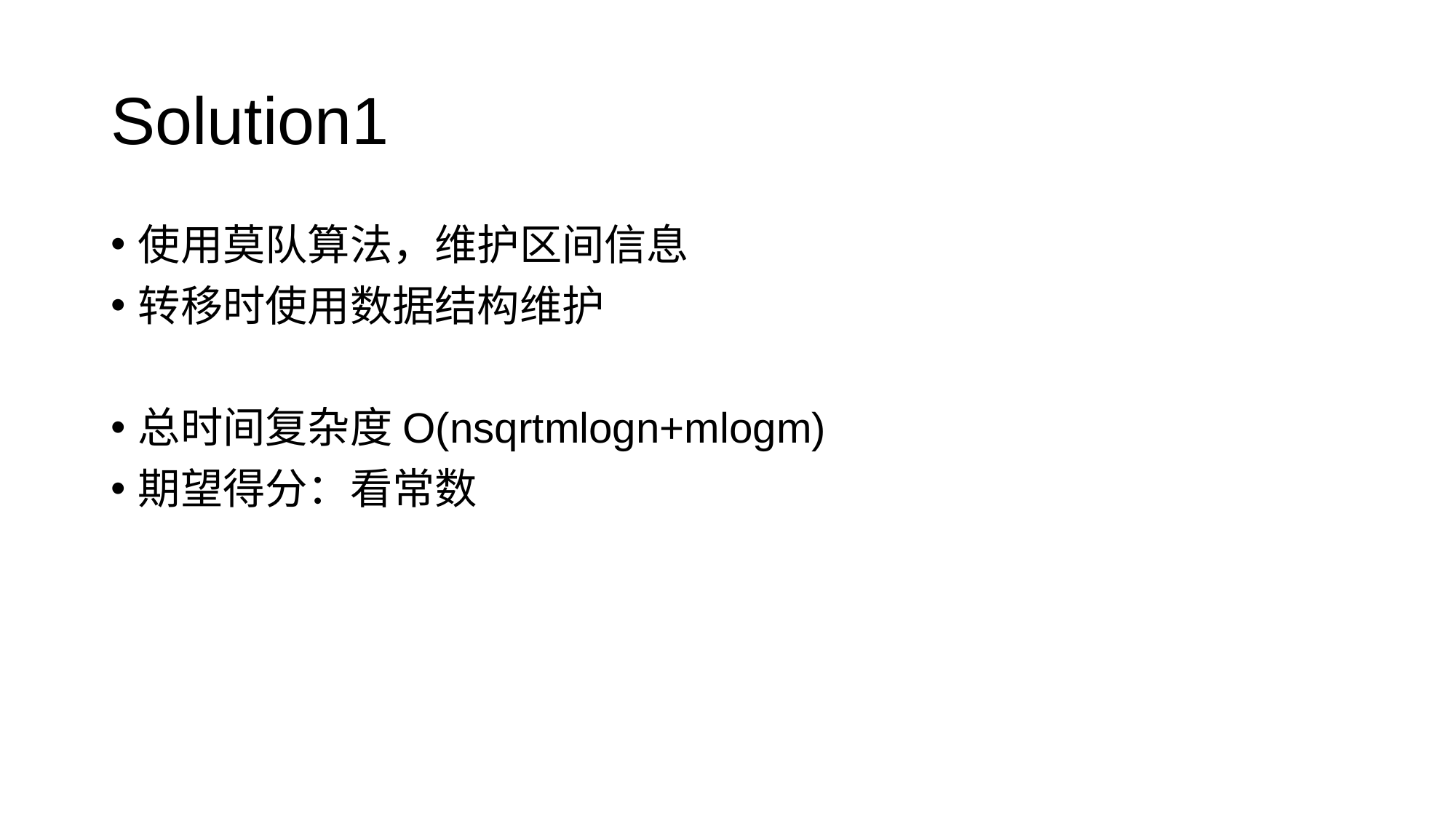

# Solution1
使用莫队算法，维护区间信息
转移时使用数据结构维护

总时间复杂度O(nsqrtmlogn+mlogm)
期望得分：看常数